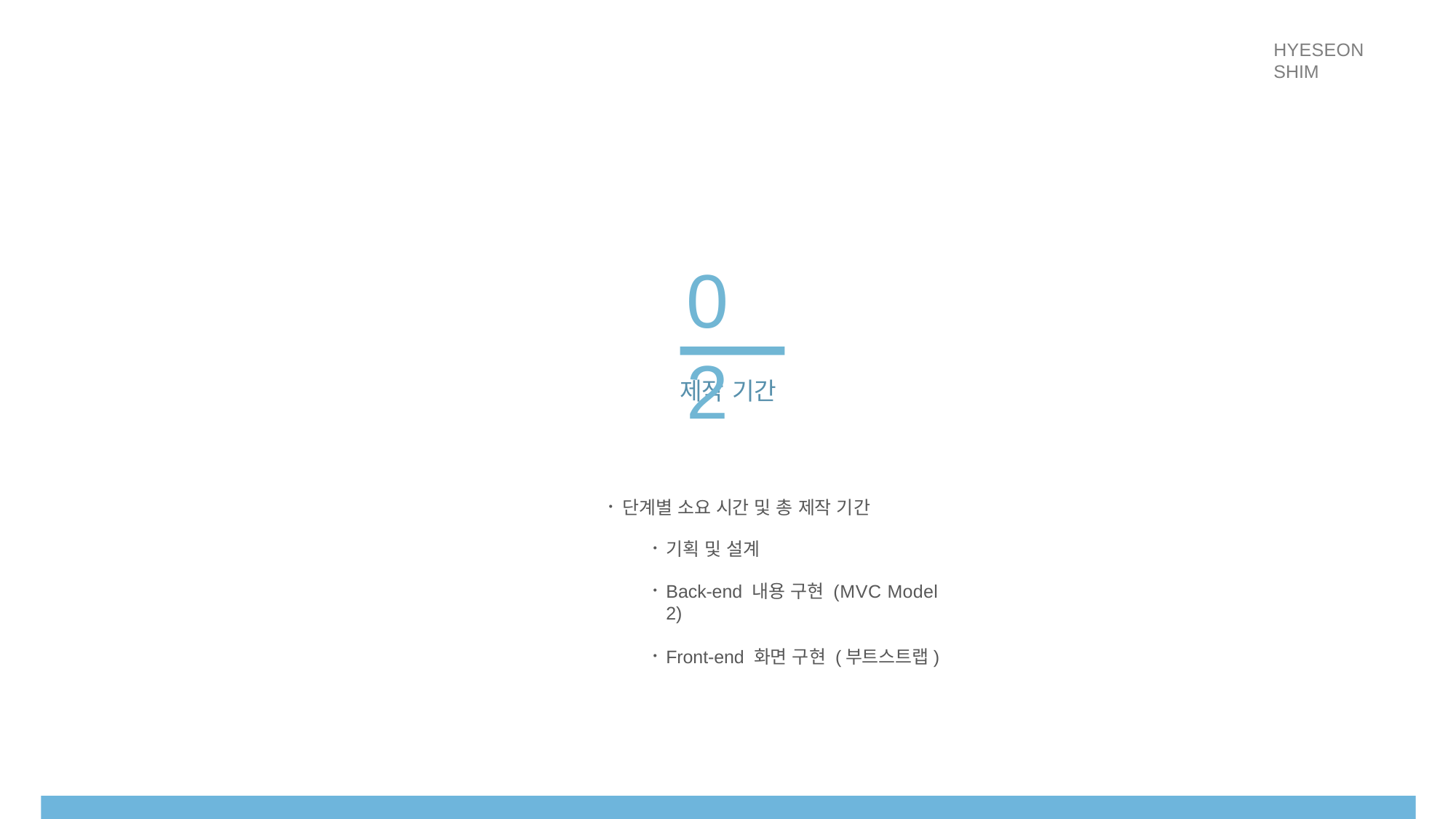

HYESEON SHIM
# 02

제작 기간
단계별 소요 시간 및 총 제작 기간

기획 및 설계
Back-end 내용 구현 (MVC Model 2)
Front-end 화면 구현 (부트스트랩)